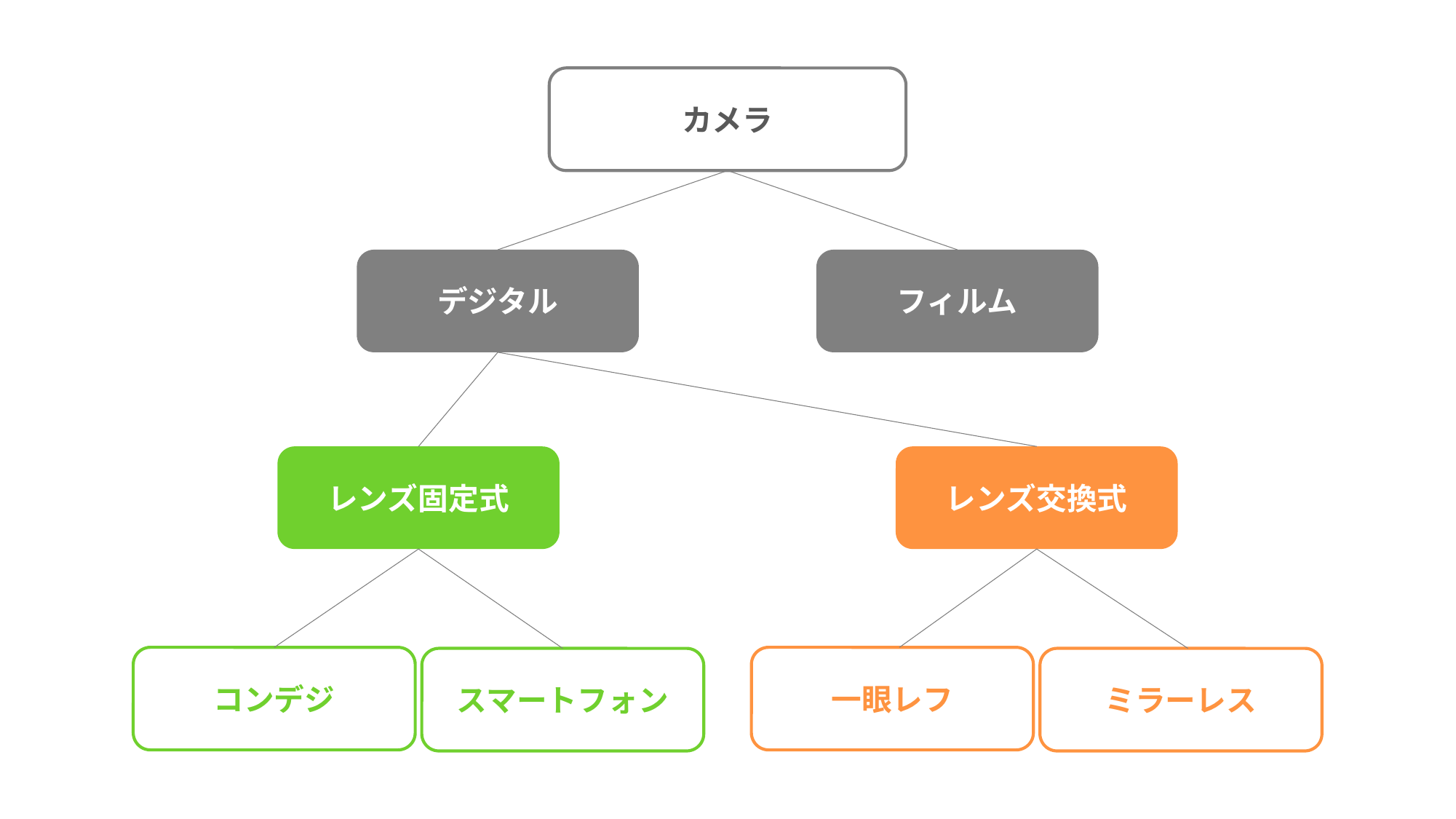

カメラ
デジタル
フィルム
レンズ固定式
レンズ交換式
コンデジ
一眼レフ
スマートフォン
ミラーレス